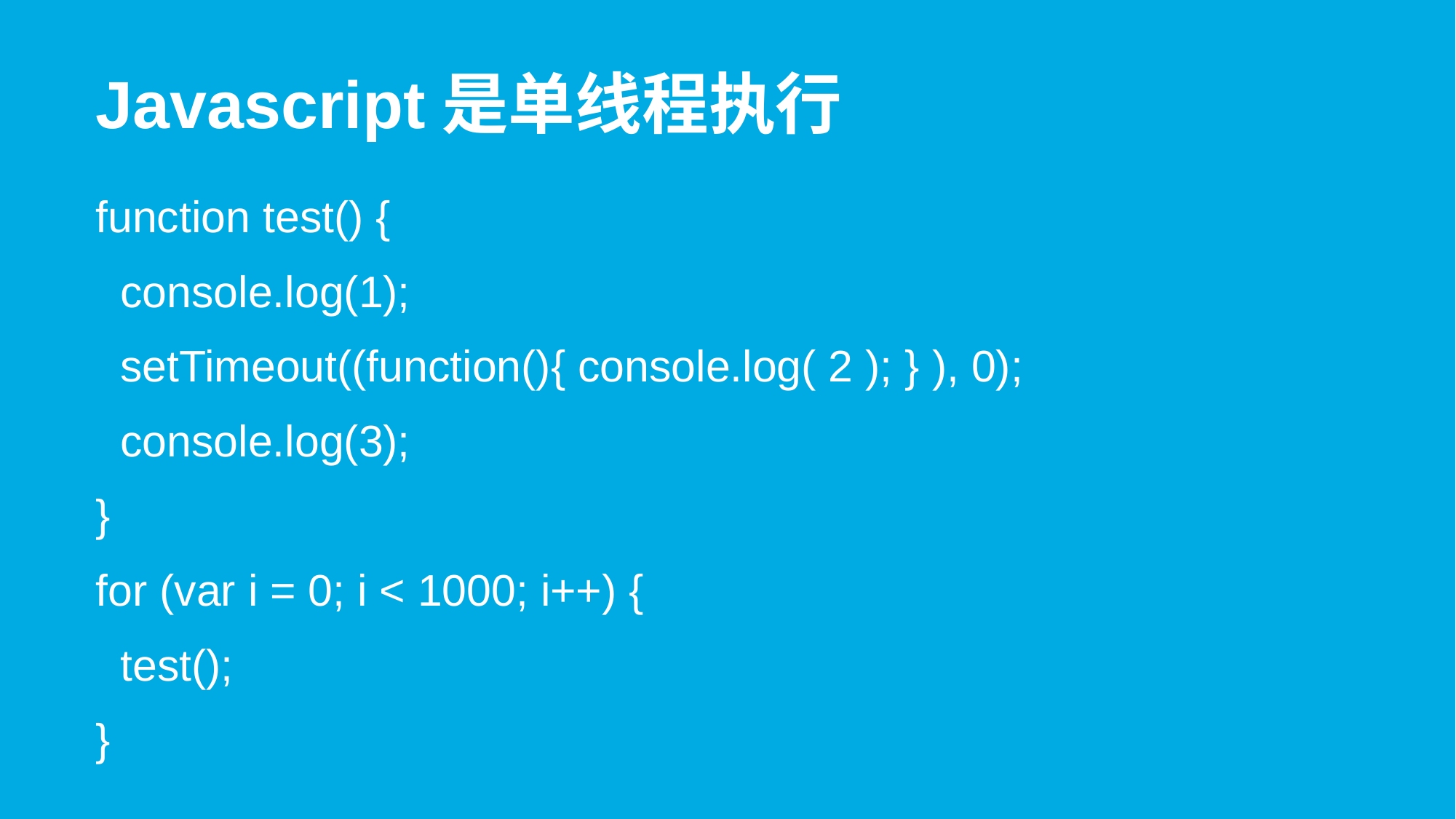

# Javascript是单线程执行
function test() {
  console.log(1);
  setTimeout((function(){ console.log( 2 ); } ), 0);
  console.log(3);
}
for (var i = 0; i < 1000; i++) {
  test();
}